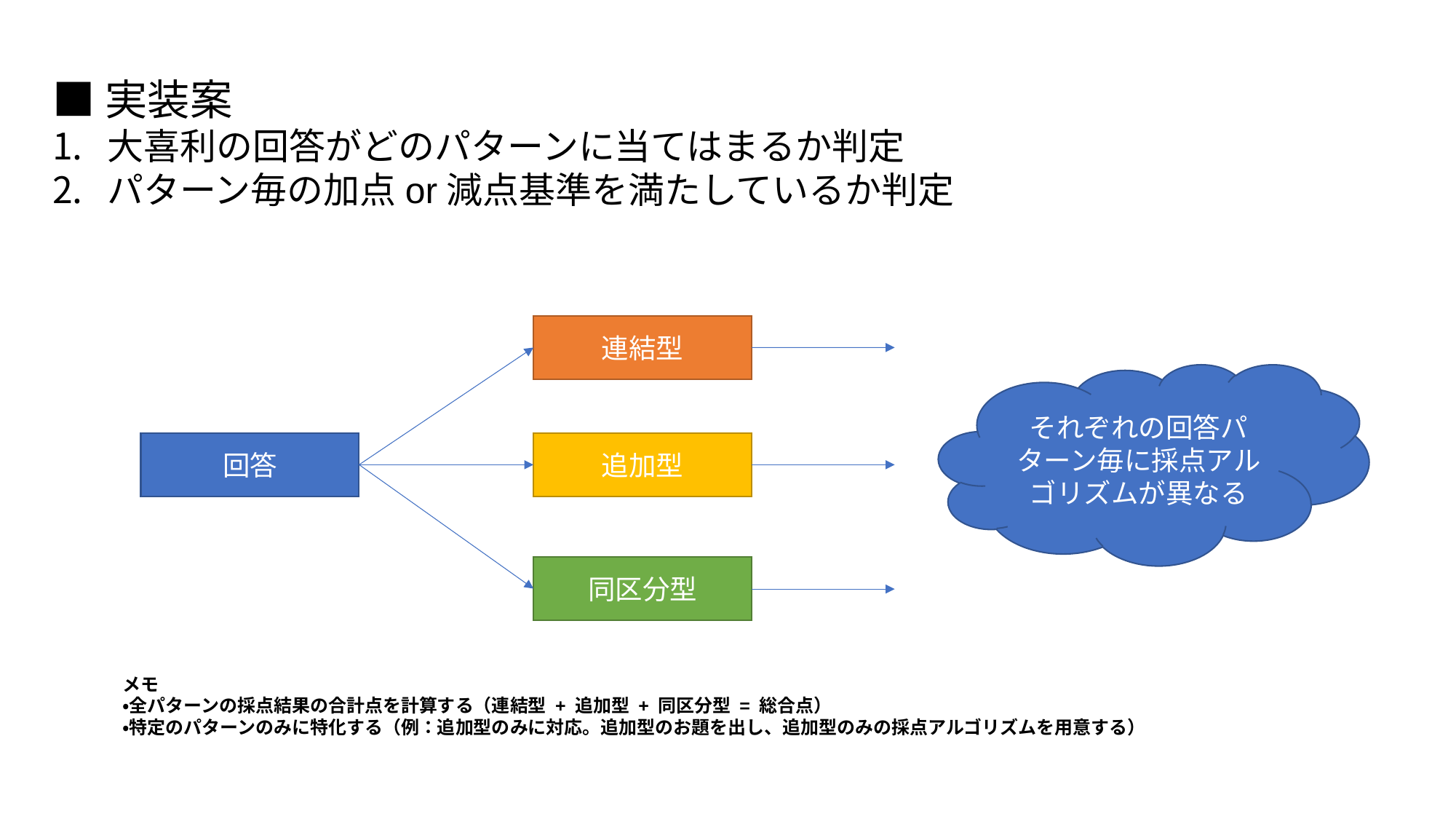

■実装案
大喜利の回答がどのパターンに当てはまるか判定
パターン毎の加点or減点基準を満たしているか判定

連結型
それぞれの回答パターン毎に採点アルゴリズムが異なる
回答
追加型
同区分型
メモ
・全パターンの採点結果の合計点を計算する（連結型 + 追加型 + 同区分型 = 総合点）
・特定のパターンのみに特化する（例：追加型のみに対応。追加型のお題を出し、追加型のみの採点アルゴリズムを用意する）